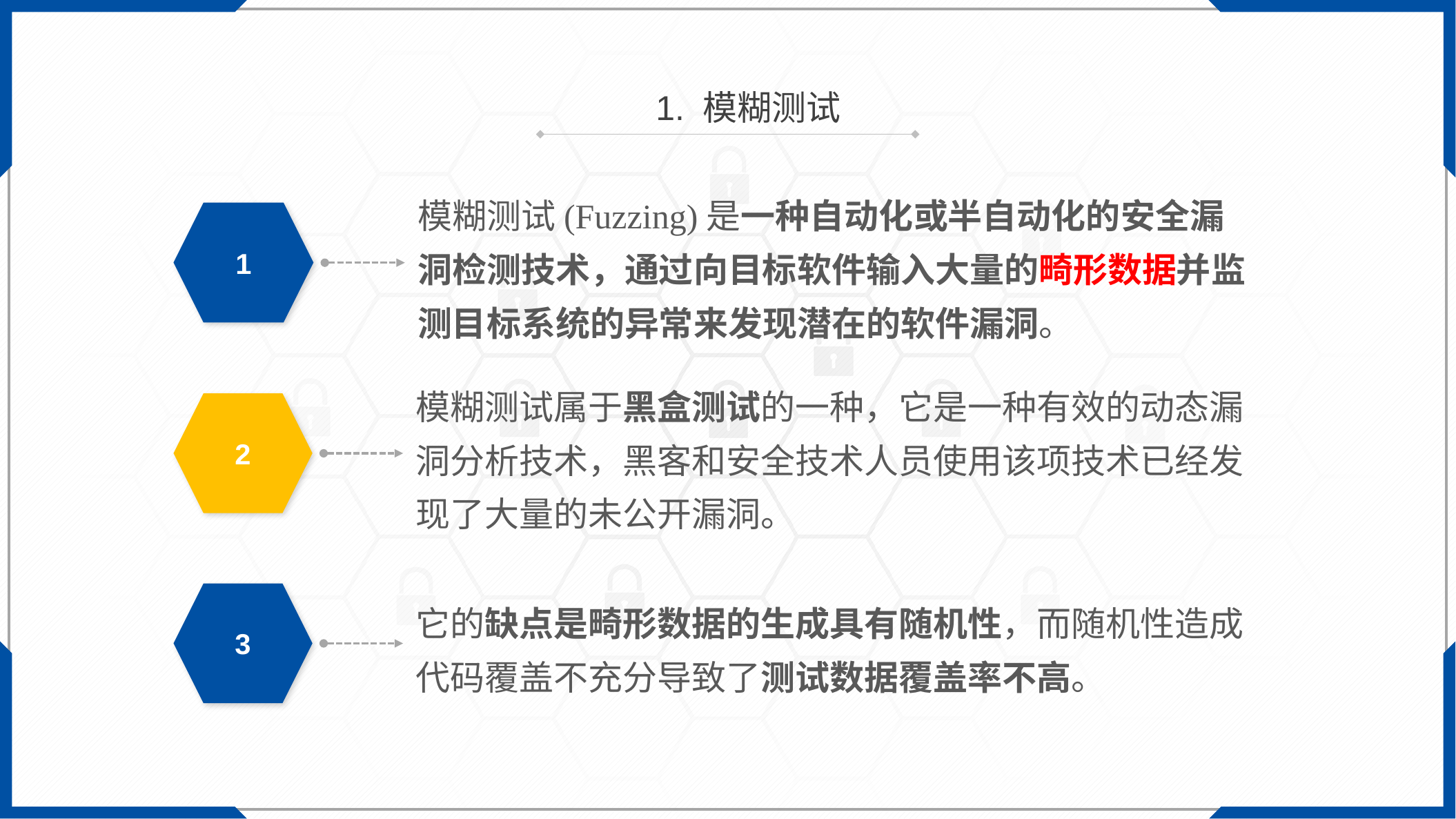

1. 模糊测试
模糊测试(Fuzzing)是一种自动化或半自动化的安全漏洞检测技术，通过向目标软件输入大量的畸形数据并监测目标系统的异常来发现潜在的软件漏洞。
1
模糊测试属于黑盒测试的一种，它是一种有效的动态漏洞分析技术，黑客和安全技术人员使用该项技术已经发现了大量的未公开漏洞。
2
3
它的缺点是畸形数据的生成具有随机性，而随机性造成代码覆盖不充分导致了测试数据覆盖率不高。